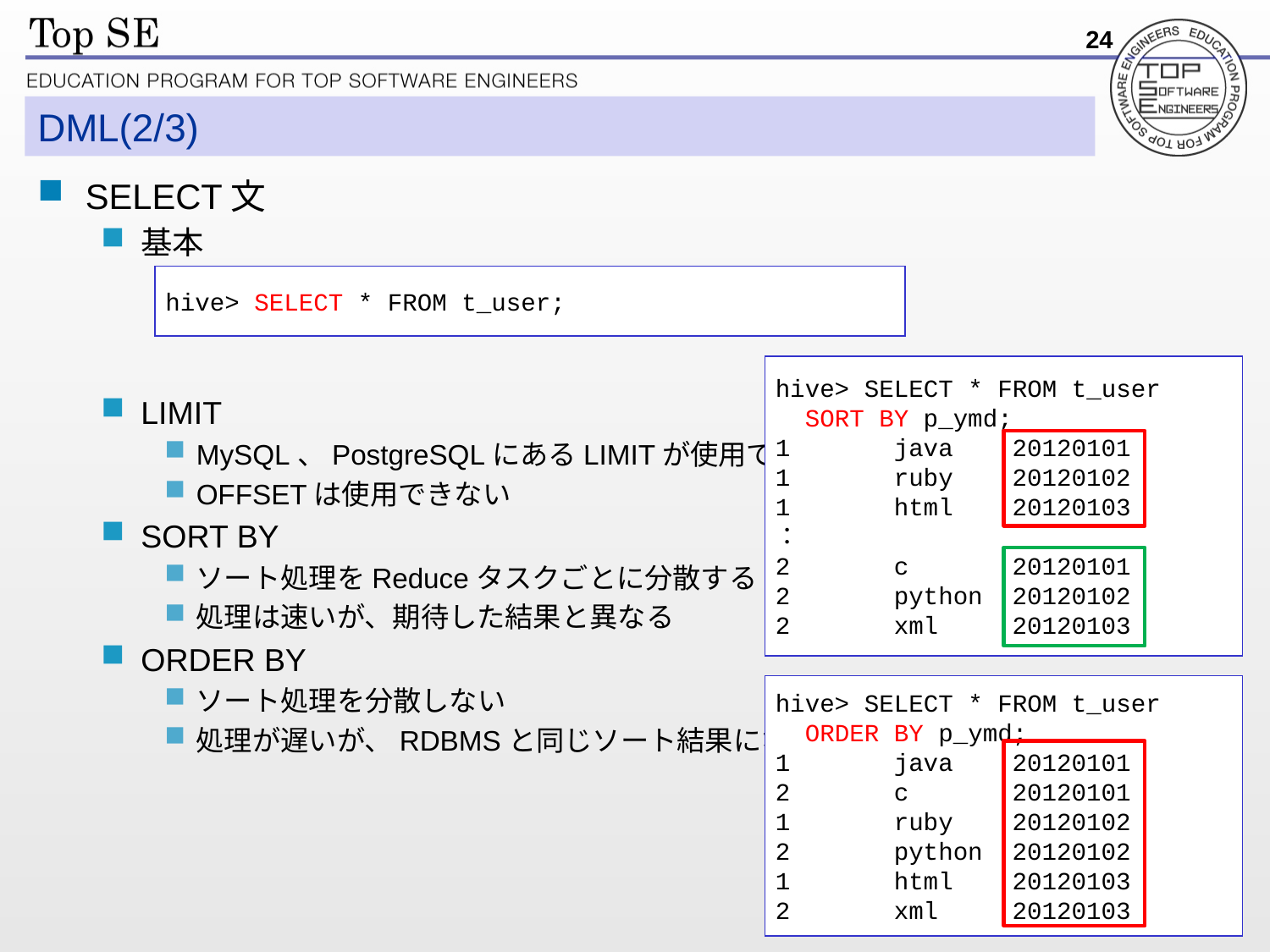

24
# DML(2/3)
SELECT文
基本

LIMIT
MySQL、PostgreSQLにあるLIMITが使用できる
OFFSETは使用できない
SORT BY
ソート処理をReduceタスクごとに分散する
処理は速いが、期待した結果と異なる
ORDER BY
ソート処理を分散しない
処理が遅いが、RDBMSと同じソート結果になる
hive> SELECT * FROM t_user;
hive> SELECT * FROM t_user
  SORT BY p_ymd;
1       java    20120101
1       ruby    20120102
1       html    20120103
：
2       c       20120101
2       python  20120102
2       xml     20120103

hive> SELECT * FROM t_user
  ORDER BY p_ymd;
1       java    20120101
2       c       20120101
1       ruby    20120102
2       python  20120102
1       html    20120103
2       xml     20120103